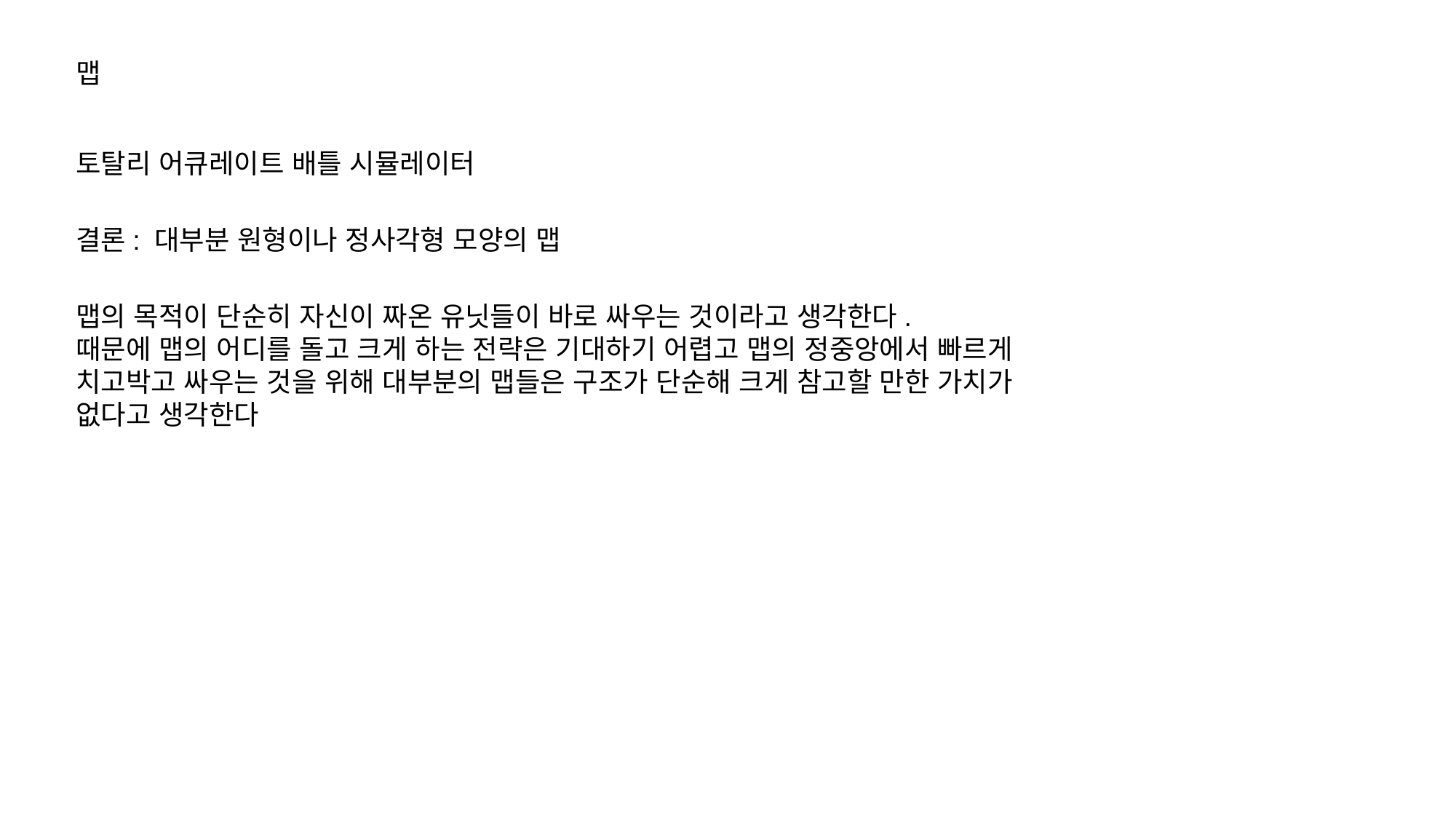

맵
토탈리 어큐레이트 배틀 시뮬레이터
결론: 대부분 원형이나 정사각형 모양의 맵
맵의 목적이 단순히 자신이 짜온 유닛들이 바로 싸우는 것이라고 생각한다.
때문에 맵의 어디를 돌고 크게 하는 전략은 기대하기 어렵고 맵의 정중앙에서 빠르게 치고박고 싸우는 것을 위해 대부분의 맵들은 구조가 단순해 크게 참고할 만한 가치가 없다고 생각한다